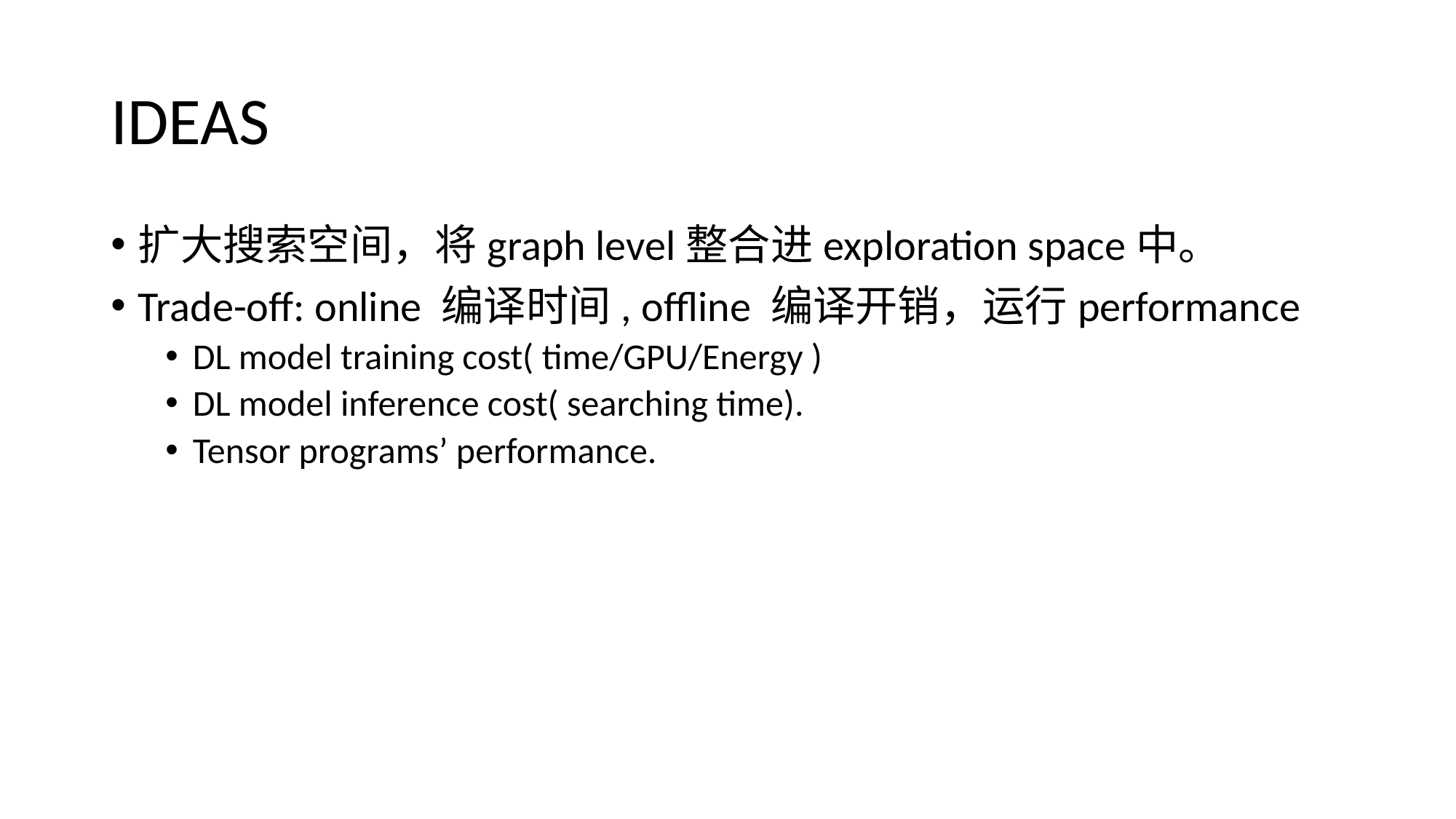

# IDEAS
扩大搜索空间，将graph level整合进exploration space中。
Trade-off: online 编译时间, offline 编译开销，运行performance
DL model training cost( time/GPU/Energy )
DL model inference cost( searching time).
Tensor programs’ performance.